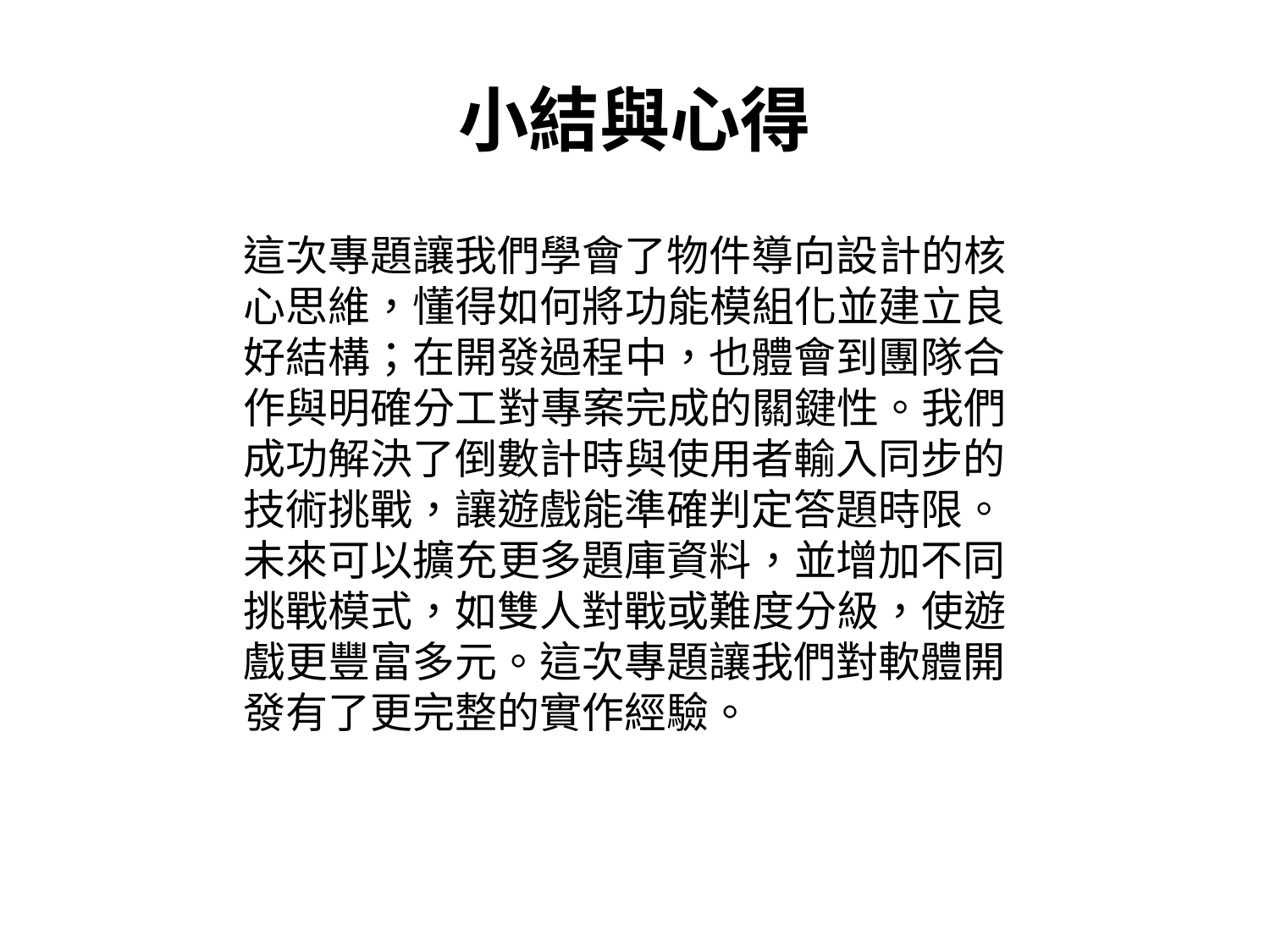

# 小結與心得
這次專題讓我們學會了物件導向設計的核心思維，懂得如何將功能模組化並建立良好結構；在開發過程中，也體會到團隊合作與明確分工對專案完成的關鍵性。我們成功解決了倒數計時與使用者輸入同步的技術挑戰，讓遊戲能準確判定答題時限。未來可以擴充更多題庫資料，並增加不同挑戰模式，如雙人對戰或難度分級，使遊戲更豐富多元。這次專題讓我們對軟體開發有了更完整的實作經驗。